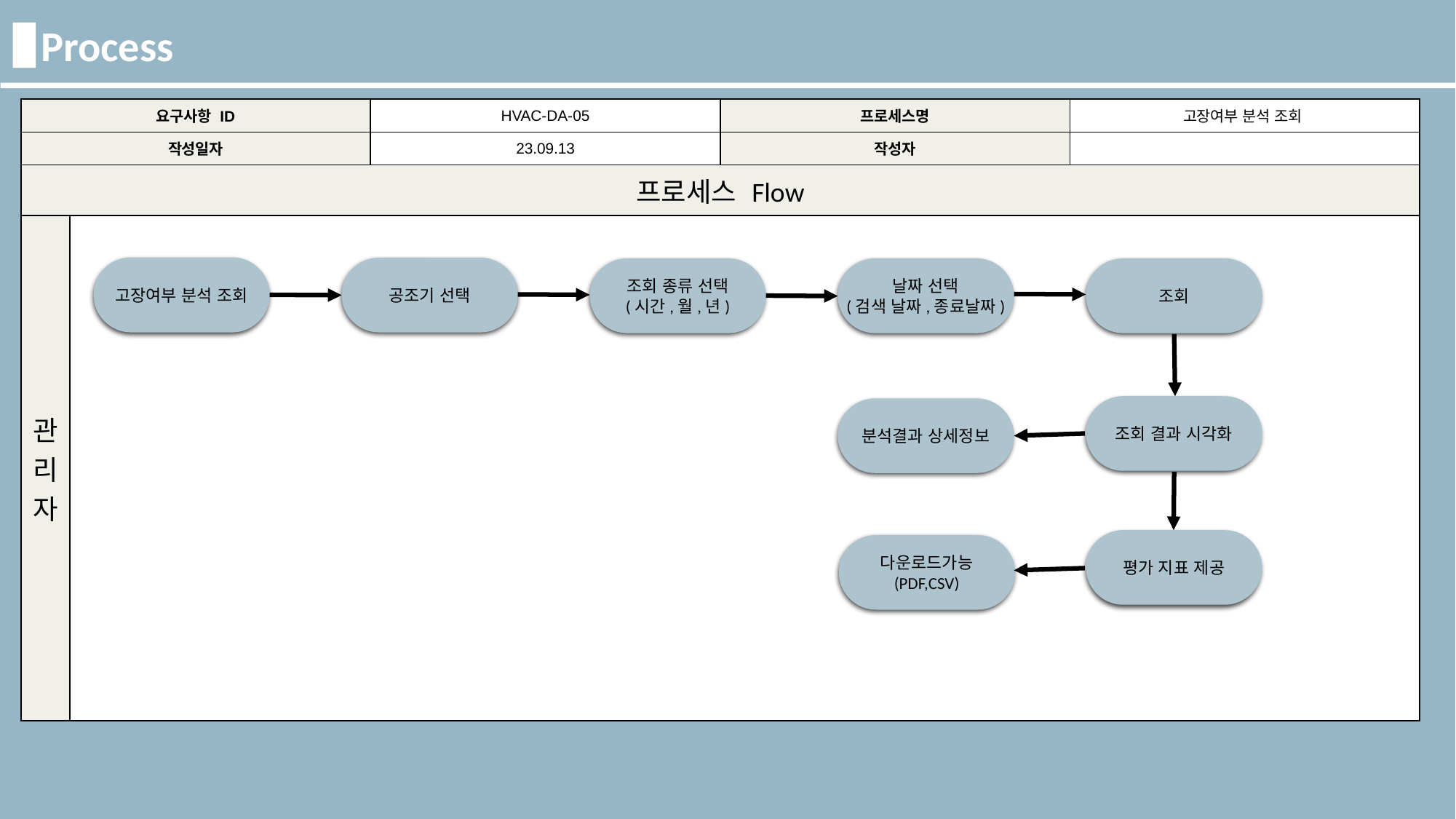

Process

| 요구사항 ID |  | HVAC-DA-05 | 프로세스명 | 고장여부 분석 조회 |
| --- | --- | --- | --- | --- |
| 작성일자 |  | 23.09.13 | 작성자 |  |
| 프로세스 Flow |  |  |  |  |
| 관리자 |  |  |  |  |
고장여부 분석 조회
공조기 선택
조회 종류 선택
(시간,월,년)
날짜 선택
(검색 날짜,종료날짜)
조회
조회 결과 시각화
분석결과 상세정보
평가 지표 제공
다운로드가능
(PDF,CSV)